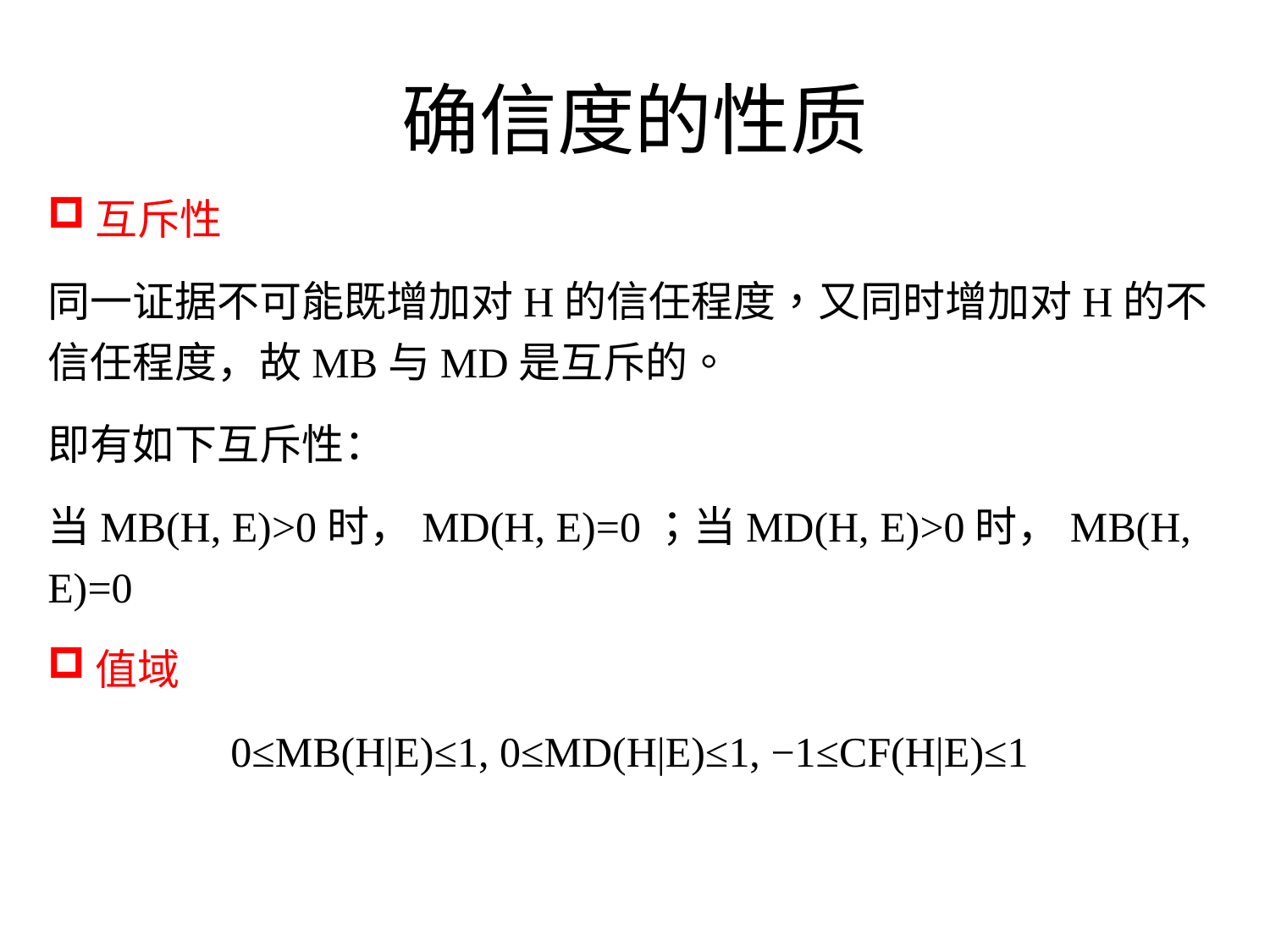

# 确信度的性质
互斥性
同一证据不可能既增加对H的信任程度，又同时增加对H的不信任程度，故MB与MD是互斥的。
即有如下互斥性：
当MB(H, E)>0时，MD(H, E)=0；当MD(H, E)>0时，MB(H, E)=0
值域
0≤MB(H|E)≤1, 0≤MD(H|E)≤1, −1≤CF(H|E)≤1